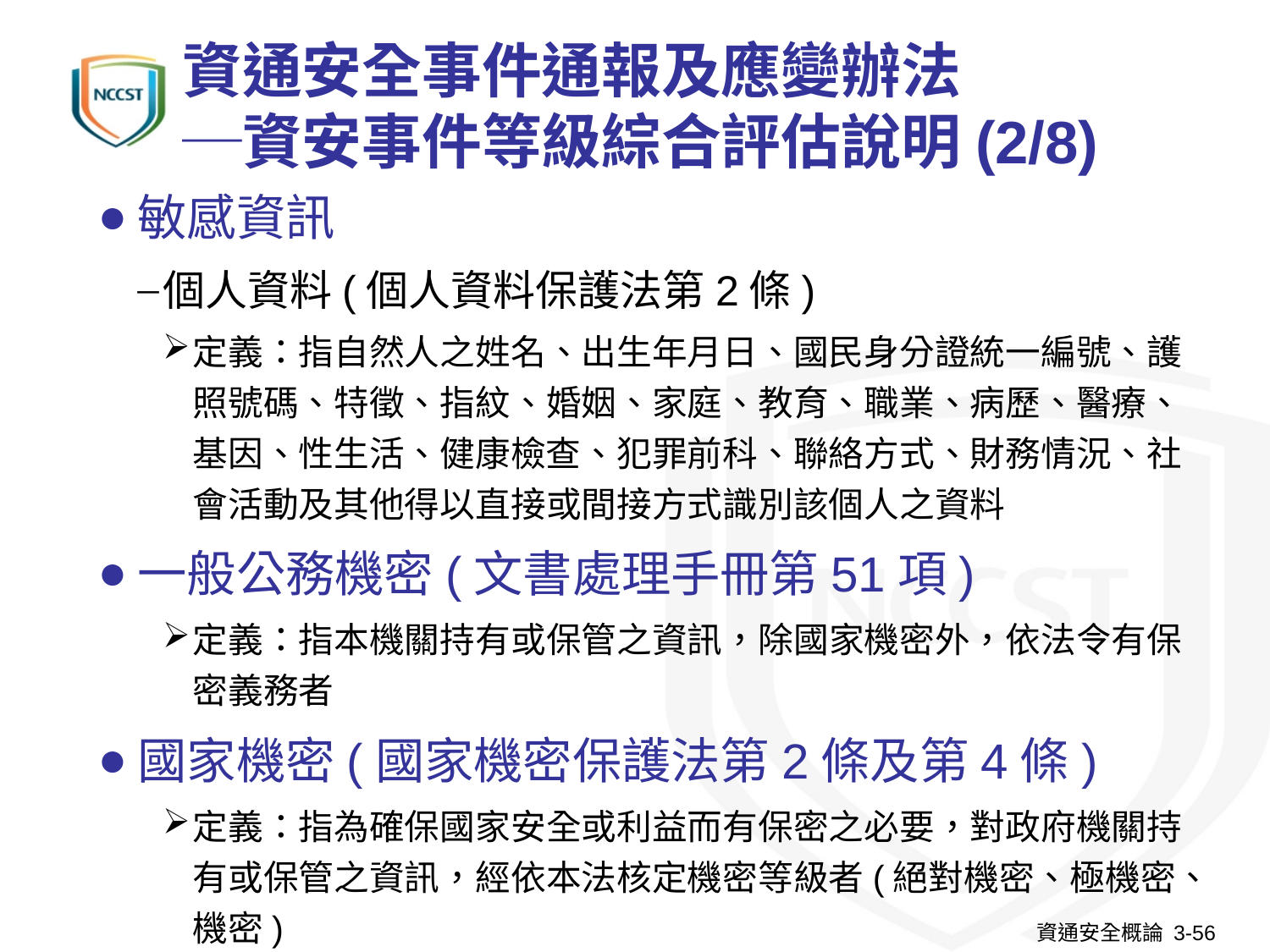

資通安全事件通報及應變辦法
─資安事件等級綜合評估說明(2/8)
敏感資訊
個人資料(個人資料保護法第2條)
定義：指自然人之姓名、出生年月日、國民身分證統一編號、護照號碼、特徵、指紋、婚姻、家庭、教育、職業、病歷、醫療、基因、性生活、健康檢查、犯罪前科、聯絡方式、財務情況、社會活動及其他得以直接或間接方式識別該個人之資料
一般公務機密(文書處理手冊第51項)
定義：指本機關持有或保管之資訊，除國家機密外，依法令有保密義務者
國家機密(國家機密保護法第2條及第4條)
定義：指為確保國家安全或利益而有保密之必要，對政府機關持有或保管之資訊，經依本法核定機密等級者(絕對機密、極機密、機密)